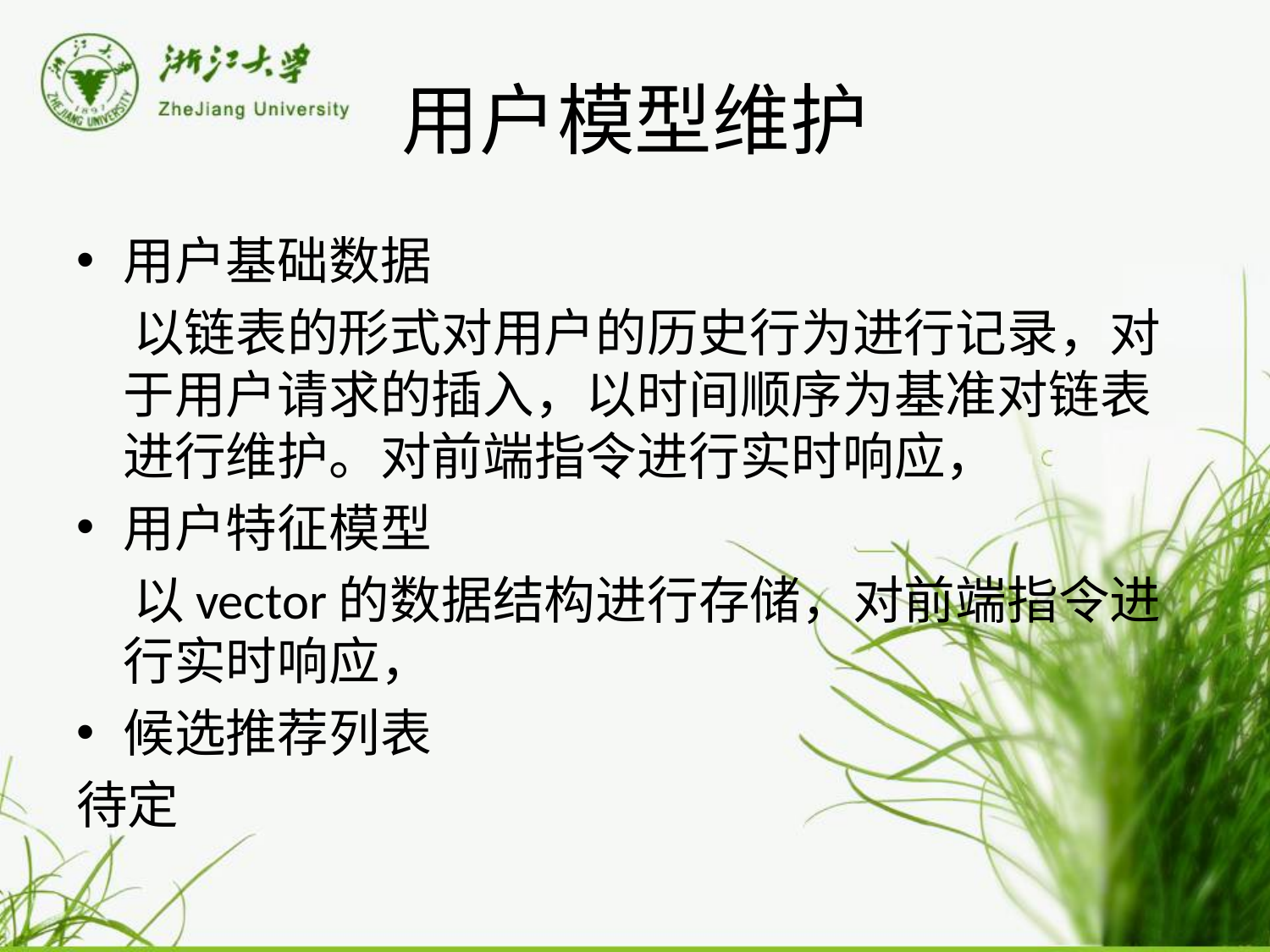

# 用户模型维护
用户基础数据
    以链表的形式对用户的历史行为进行记录，对于用户请求的插入，以时间顺序为基准对链表进行维护。对前端指令进行实时响应，
用户特征模型
    以vector的数据结构进行存储，对前端指令进行实时响应，
候选推荐列表
待定